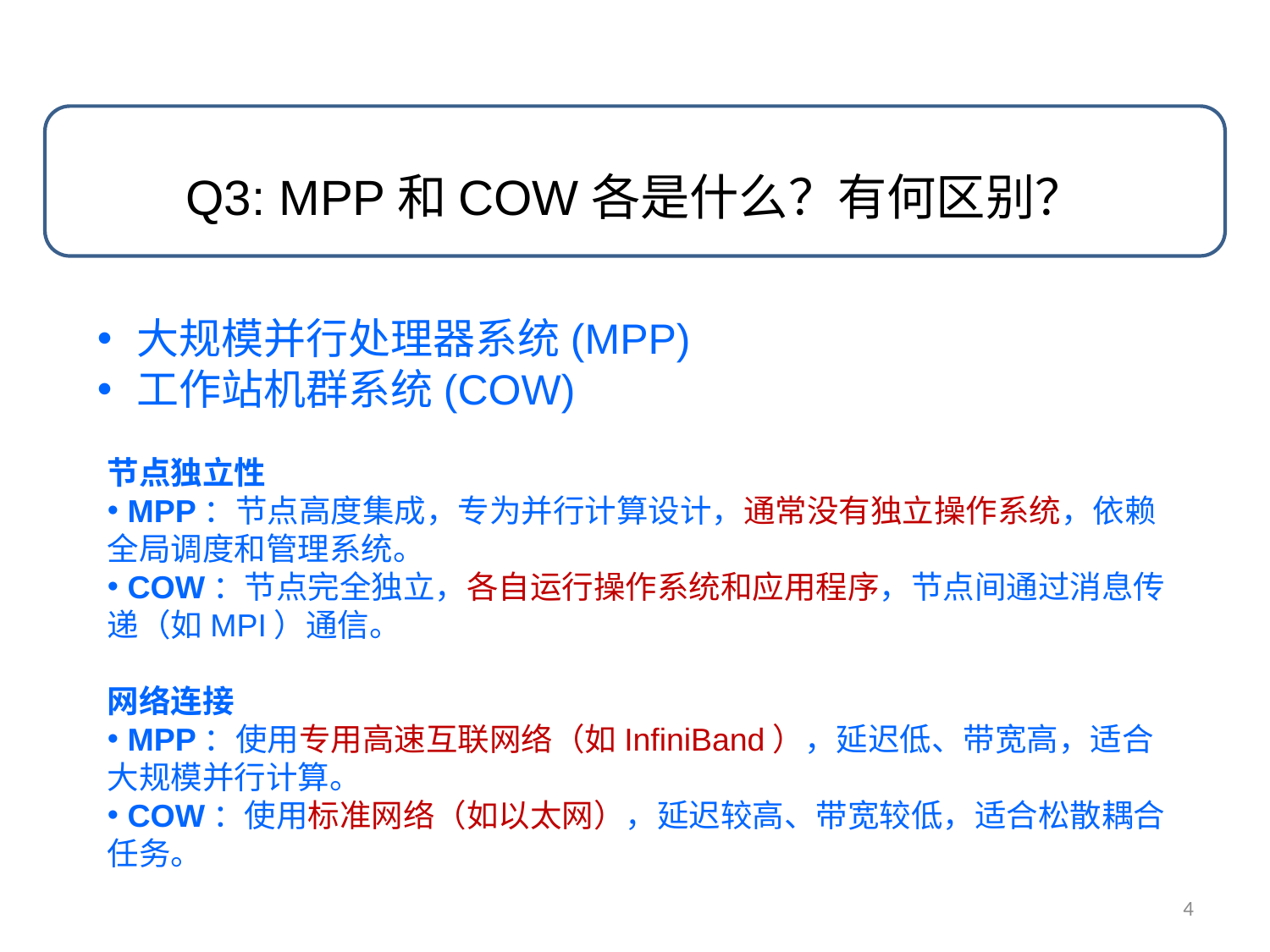

Q3: MPP和COW各是什么？有何区别？
大规模并行处理器系统(MPP)
工作站机群系统(COW)
节点独立性
 MPP：节点高度集成，专为并行计算设计，通常没有独立操作系统，依赖全局调度和管理系统。
 COW：节点完全独立，各自运行操作系统和应用程序，节点间通过消息传递（如MPI）通信。

网络连接
 MPP：使用专用高速互联网络（如InfiniBand），延迟低、带宽高，适合大规模并行计算。
 COW：使用标准网络（如以太网），延迟较高、带宽较低，适合松散耦合任务。
4